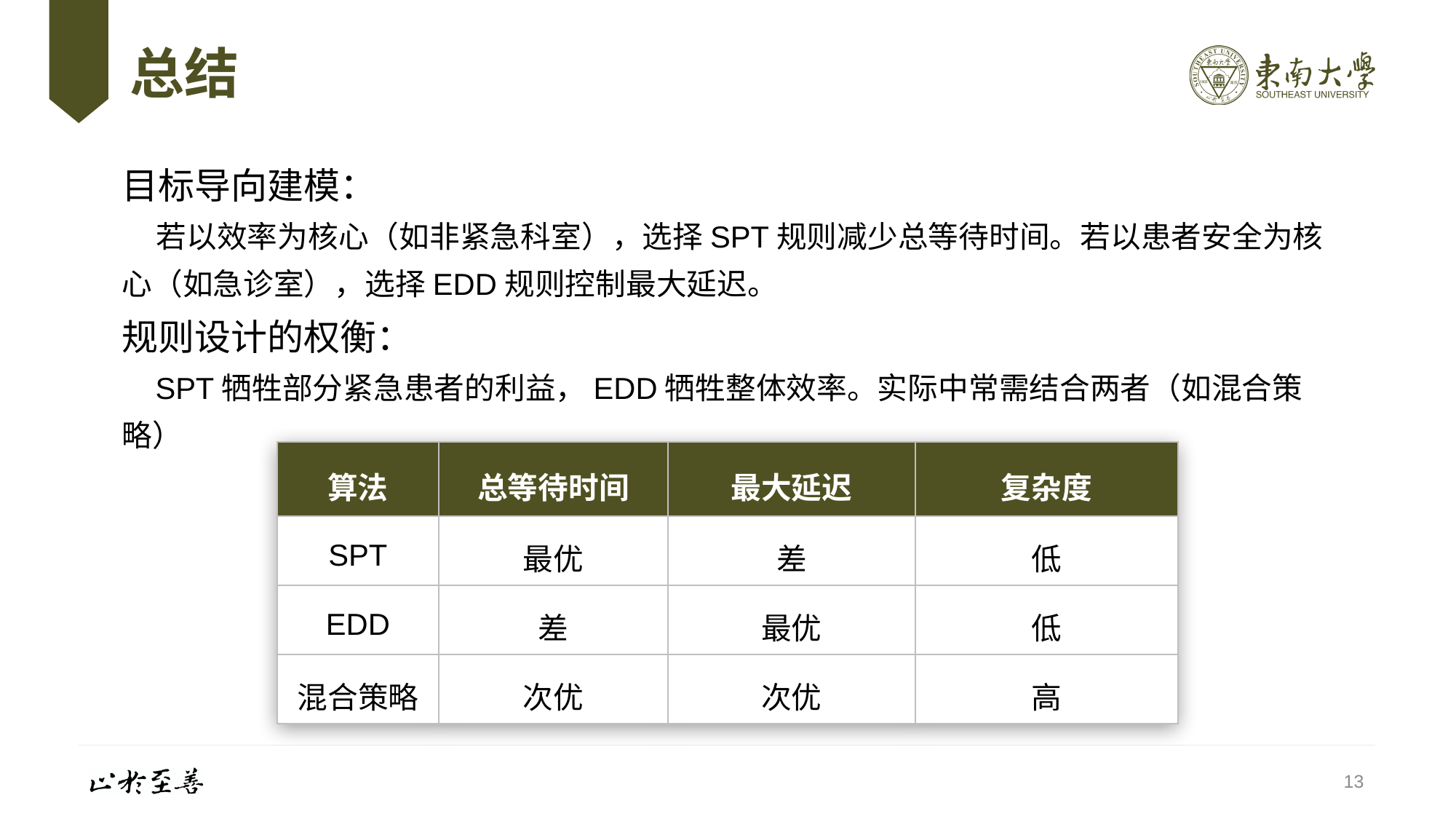

# 总结
目标导向建模：
    若以效率为核心（如非紧急科室），选择SPT规则减少总等待时间。若以患者安全为核心（如急诊室），选择EDD规则控制最大延迟。
规则设计的权衡：
    SPT牺牲部分紧急患者的利益，EDD牺牲整体效率。实际中常需结合两者（如混合策略）
| 算法 | 总等待时间 | 最大延迟 | 复杂度 |
| --- | --- | --- | --- |
| SPT | 最优 | 差 | 低 |
| EDD | 差 | 最优 | 低 |
| 混合策略 | 次优 | 次优 | 高 |
13